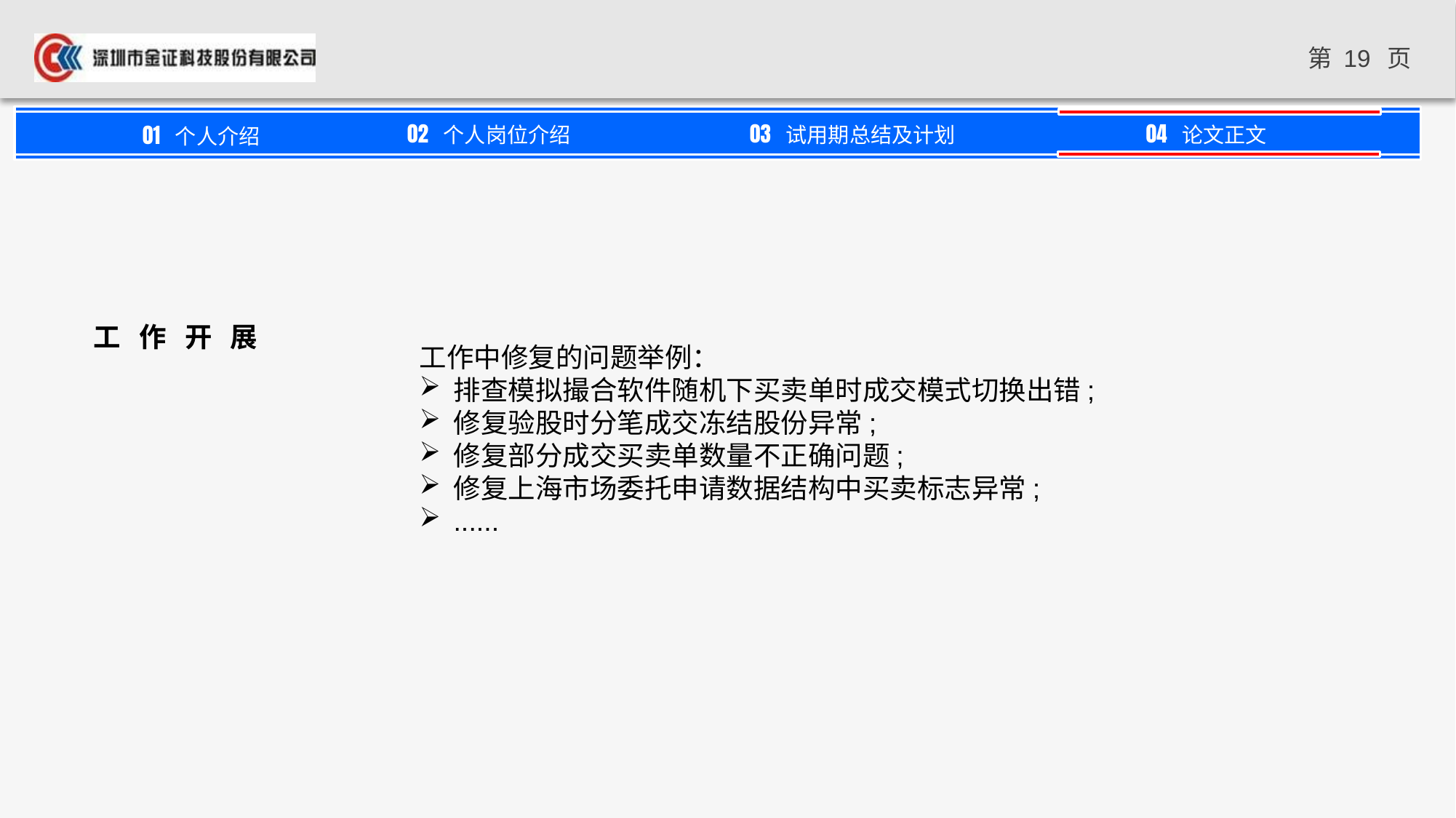

工   作   开   展
工作中修复的问题举例：
排查模拟撮合软件随机下买卖单时成交模式切换出错;
修复验股时分笔成交冻结股份异常;
修复部分成交买卖单数量不正确问题;
修复上海市场委托申请数据结构中买卖标志异常;
......